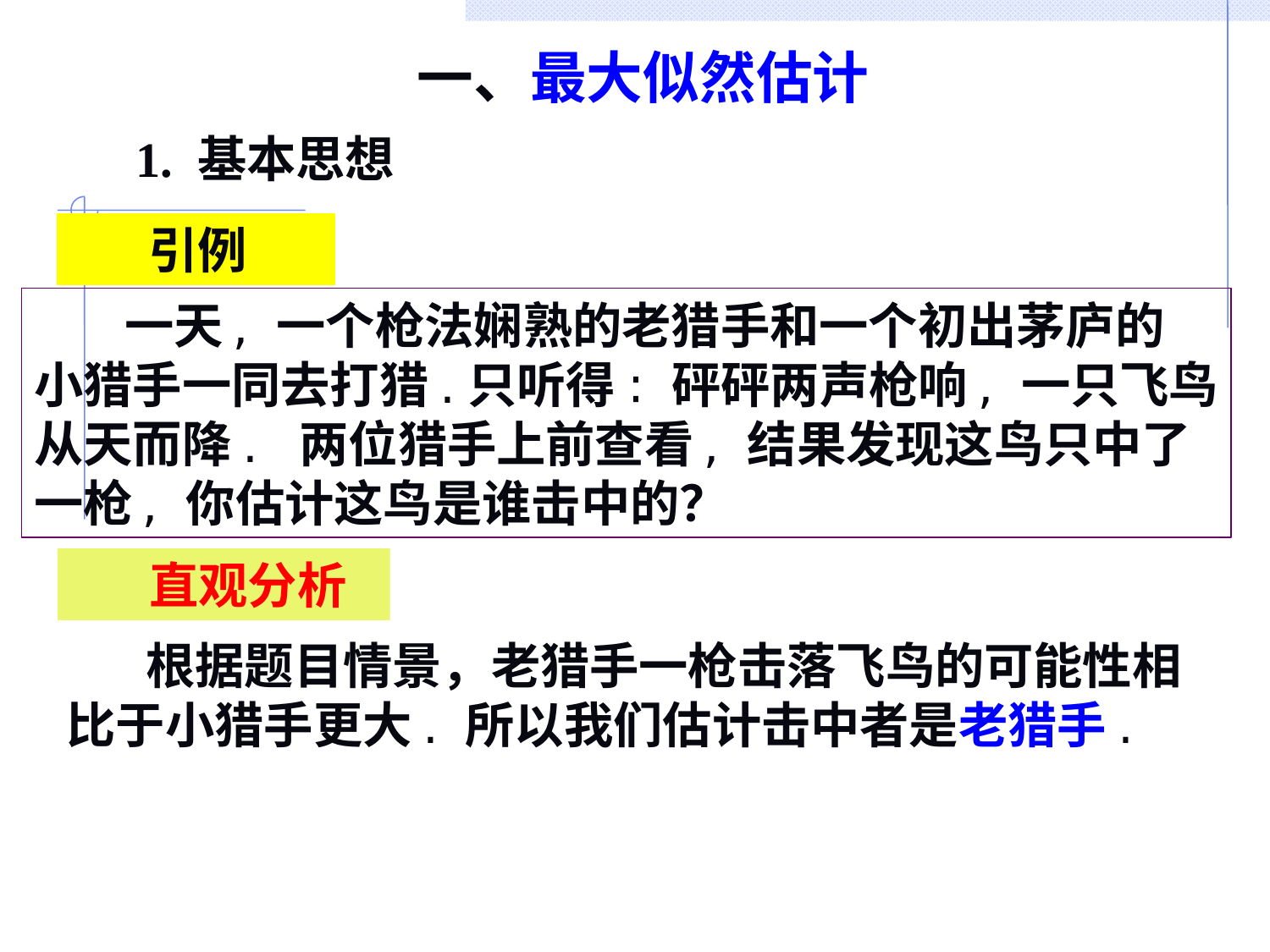

一、最大似然估计
      1. 基本思想
      引例
       一天, 一个枪法娴熟的老猎手和一个初出茅庐的
小猎手一同去打猎.只听得: 砰砰两声枪响, 一只飞鸟
从天而降.  两位猎手上前查看, 结果发现这鸟只中了
一枪, 你估计这鸟是谁击中的？
      直观分析
      根据题目情景，老猎手一枪击落飞鸟的可能性相比于小猎手更大. 所以我们估计击中者是老猎手.